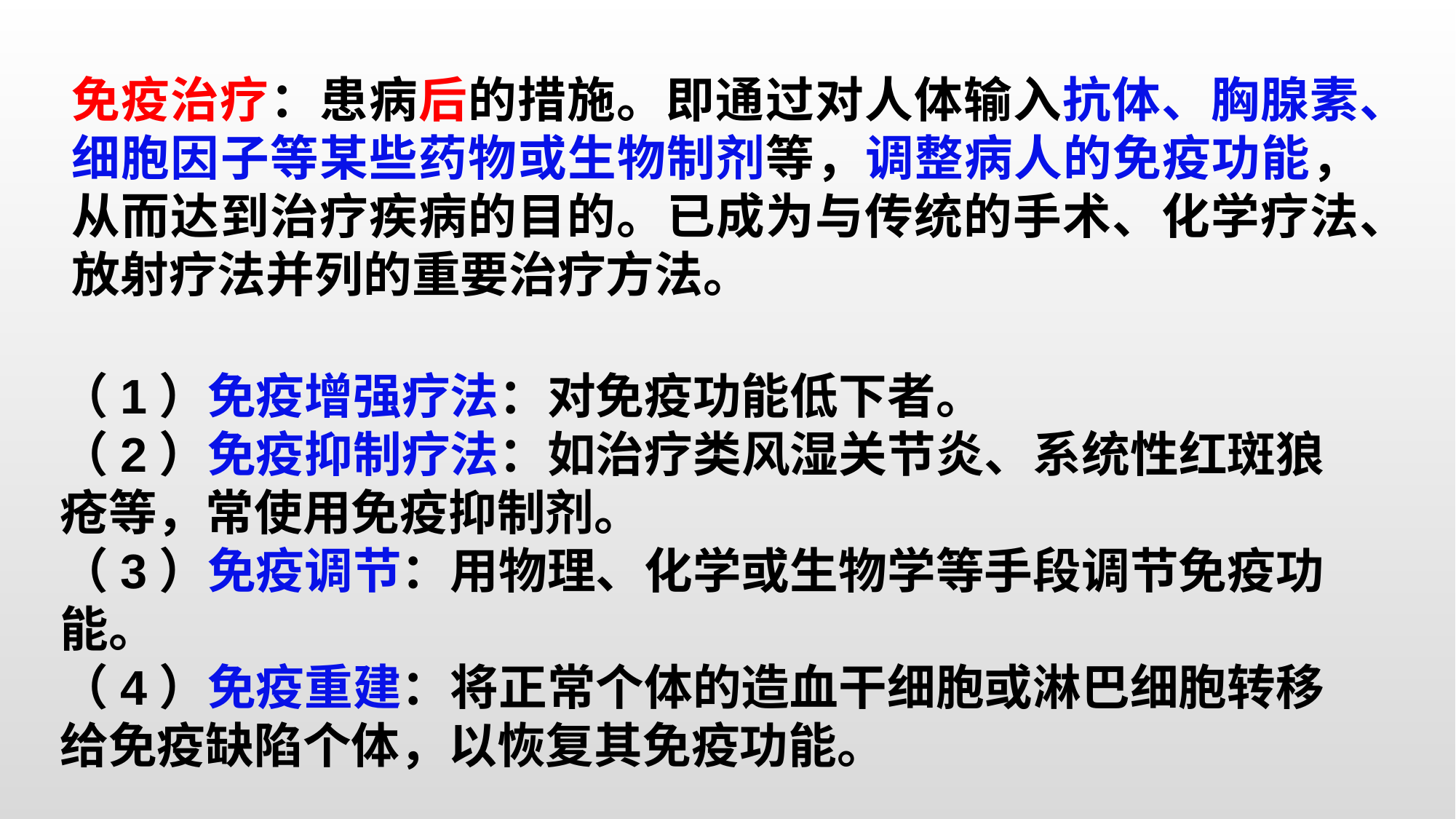

免疫治疗：患病后的措施。即通过对人体输入抗体、胸腺素、细胞因子等某些药物或生物制剂等，调整病人的免疫功能，从而达到治疗疾病的目的。已成为与传统的手术、化学疗法、放射疗法并列的重要治疗方法。
（1）免疫增强疗法：对免疫功能低下者。
（2）免疫抑制疗法：如治疗类风湿关节炎、系统性红斑狼疮等，常使用免疫抑制剂。
（3）免疫调节：用物理、化学或生物学等手段调节免疫功能。
（4）免疫重建：将正常个体的造血干细胞或淋巴细胞转移给免疫缺陷个体，以恢复其免疫功能。